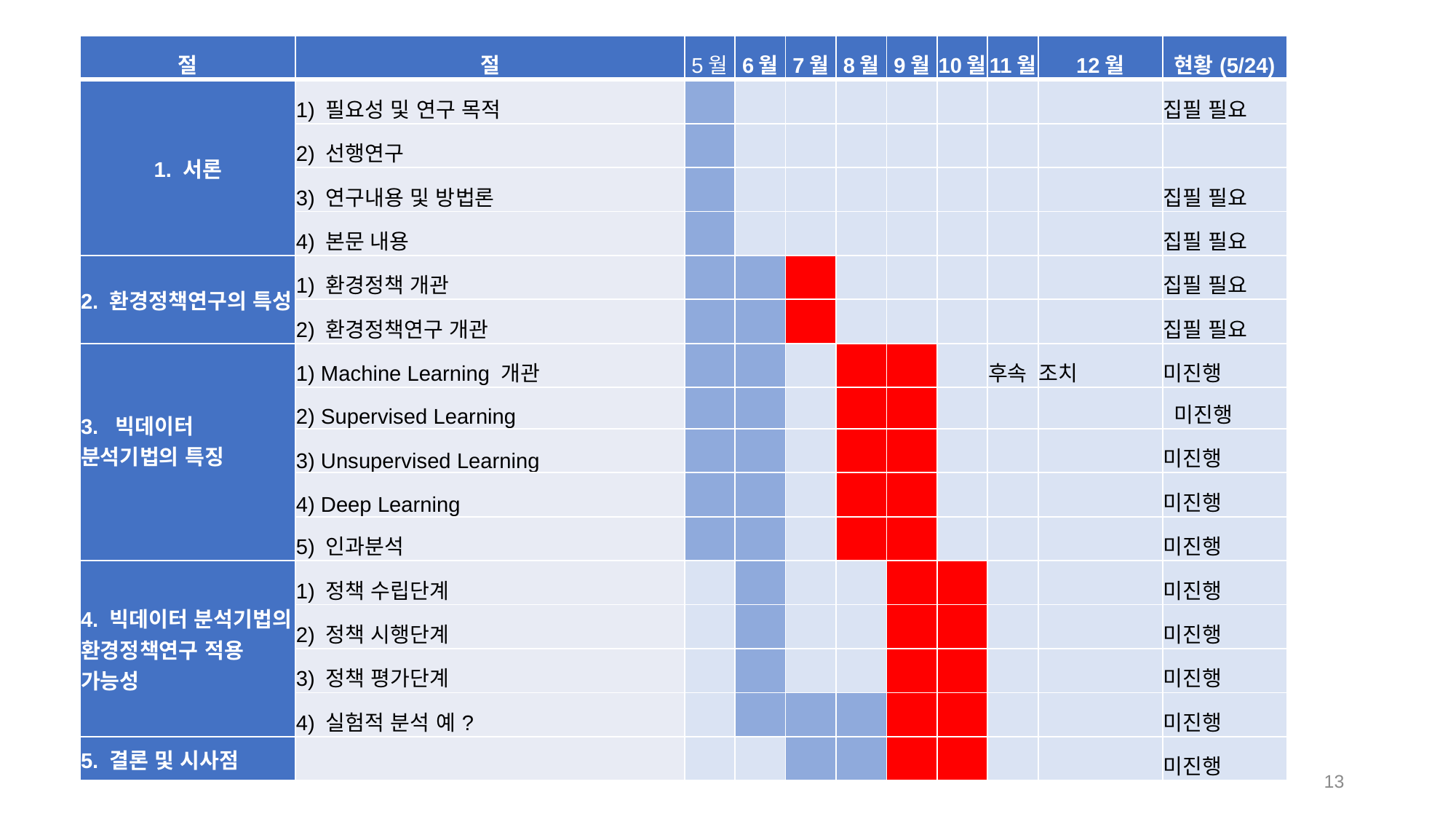

| 절 | 절 | 5월 | 6월 | 7월 | 8월 | 9월 | 10월 | 11월 | 12월 | 현황(5/24) |
| --- | --- | --- | --- | --- | --- | --- | --- | --- | --- | --- |
| 1. 서론 | 1) 필요성 및 연구 목적 |  |  |  |  |  |  |  |  | 집필 필요 |
|  | 2) 선행연구 |  |  |  |  |  |  |  |  |  |
|  | 3) 연구내용 및 방법론 |  |  |  |  |  |  |  |  | 집필 필요 |
|  | 4) 본문 내용 |  |  |  |  |  |  |  |  | 집필 필요 |
| 2. 환경정책연구의 특성 | 1) 환경정책 개관 |  |  |  |  |  |  |  |  | 집필 필요 |
|  | 2) 환경정책연구 개관 |  |  |  |  |  |  |  |  | 집필 필요 |
| 3. 빅데이터 분석기법의 특징 | 1) Machine Learning 개관 |  |  |  |  |  |  | 후속 | 조치 | 미진행 |
|  | 2) Supervised Learning |  |  |  |  |  |  |  |  | 미진행 |
|  | 3) Unsupervised Learning |  |  |  |  |  |  |  |  | 미진행 |
|  | 4) Deep Learning |  |  |  |  |  |  |  |  | 미진행 |
|  | 5) 인과분석 |  |  |  |  |  |  |  |  | 미진행 |
| 4. 빅데이터 분석기법의 환경정책연구 적용 가능성 | 1) 정책 수립단계 |  |  |  |  |  |  |  |  | 미진행 |
|  | 2) 정책 시행단계 |  |  |  |  |  |  |  |  | 미진행 |
|  | 3) 정책 평가단계 |  |  |  |  |  |  |  |  | 미진행 |
|  | 4) 실험적 분석 예? |  |  |  |  |  |  |  |  | 미진행 |
| 5. 결론 및 시사점 |  |  |  |  |  |  |  |  |  | 미진행 |
13